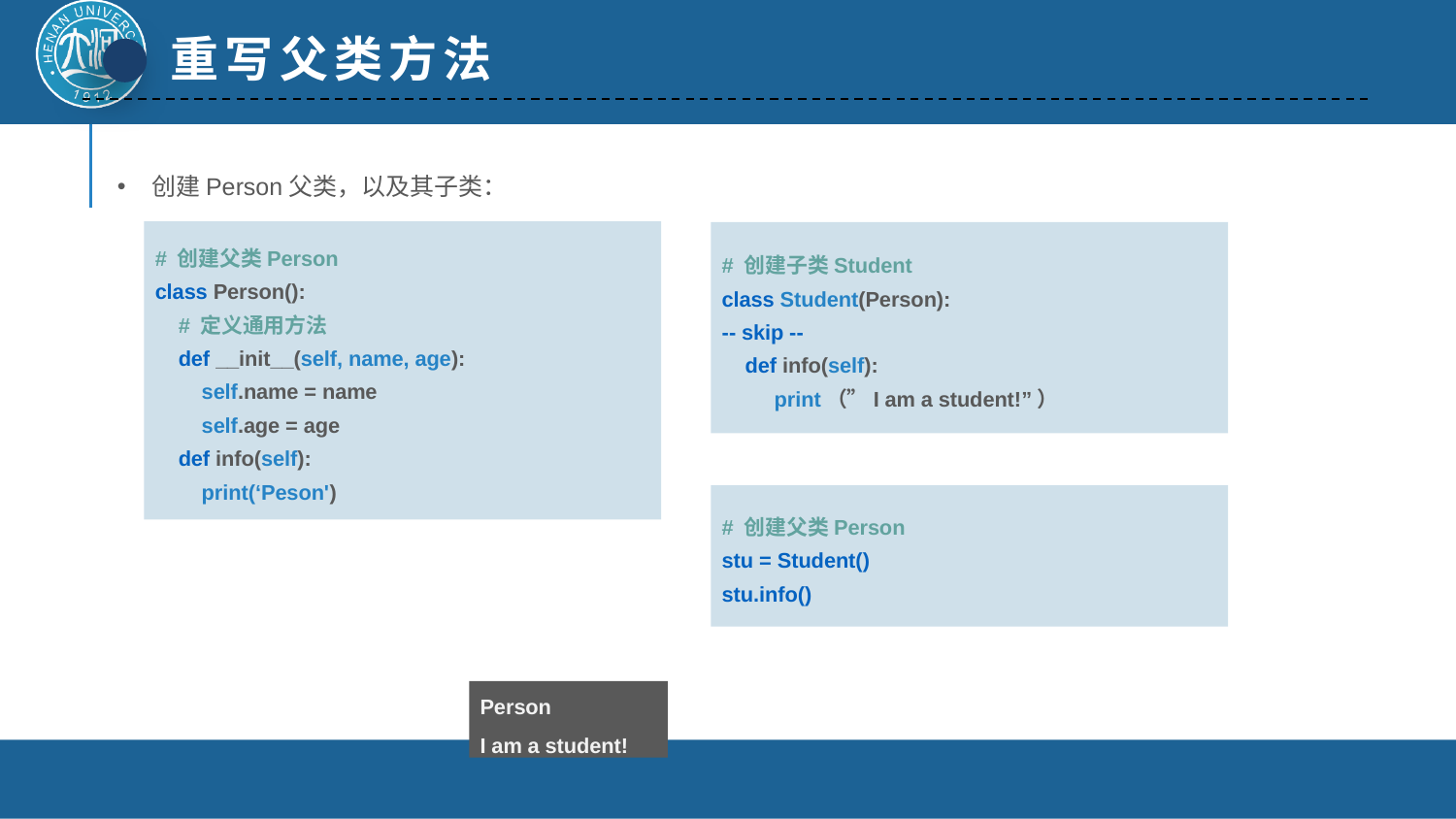

重写父类方法

创建Person父类，以及其子类：
# 创建父类Person
class Person():
    # 定义通用方法
    def __init__(self, name, age):
        self.name = name
        self.age = age
    def info(self):
        print(‘Peson')
# 创建子类Student
class Student(Person):
-- skip --
    def info(self):
         print（”I am a student!”）
# 创建父类Person
stu = Student()
stu.info()
Person
I am a student!